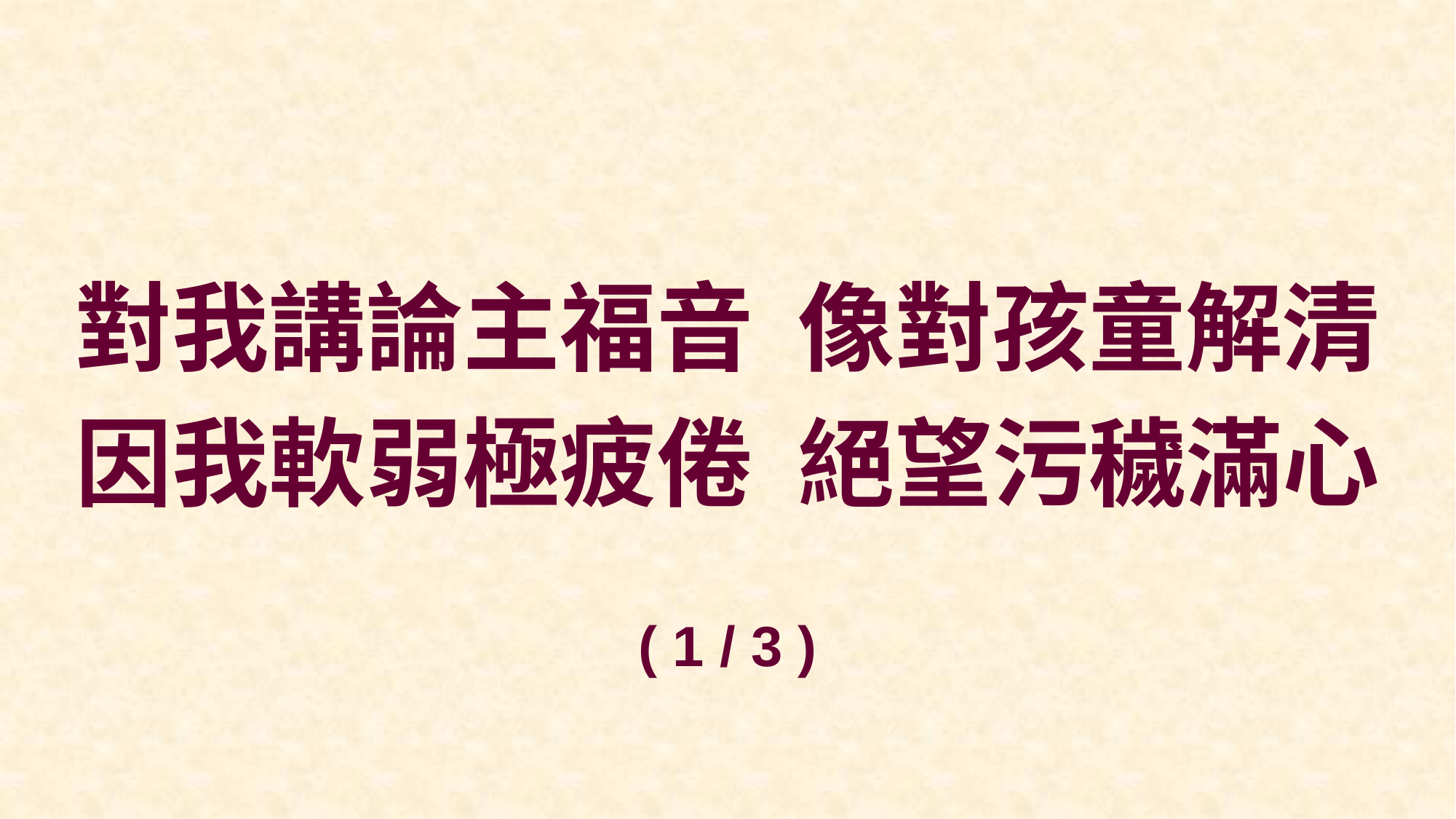

對我講論主福音  像對孩童解清
因我軟弱極疲倦  絕望污穢滿心
( 1 / 3 )